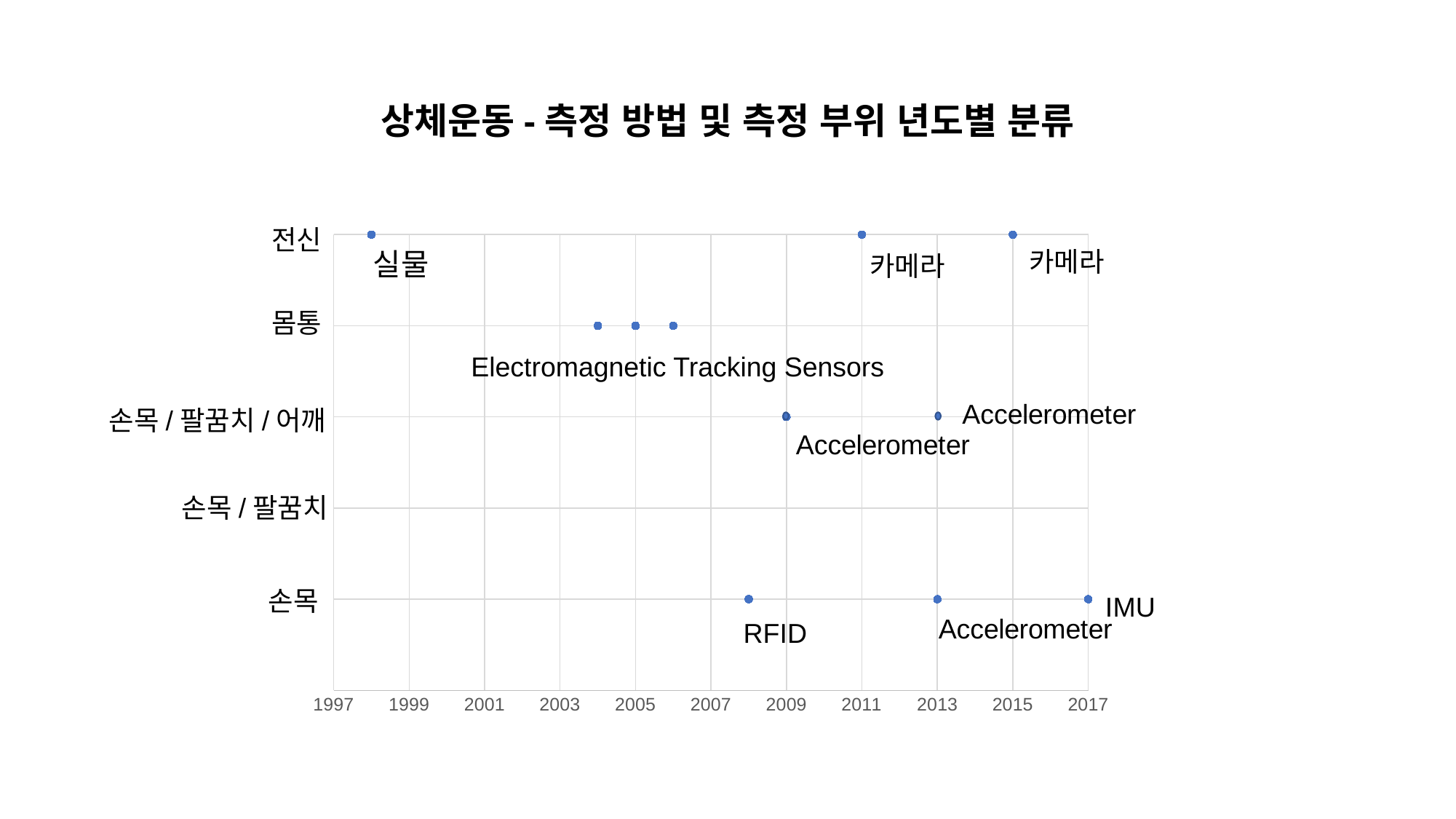

# 상체운동-측정 방법 및 측정 부위 년도별 분류
전신

### Chart

| Category | Y 값 |
|---|---|
실물
카메라
카메라
몸통
Electromagnetic Tracking Sensors
손목/팔꿈치/어깨

손목/팔꿈치
손목
RFID